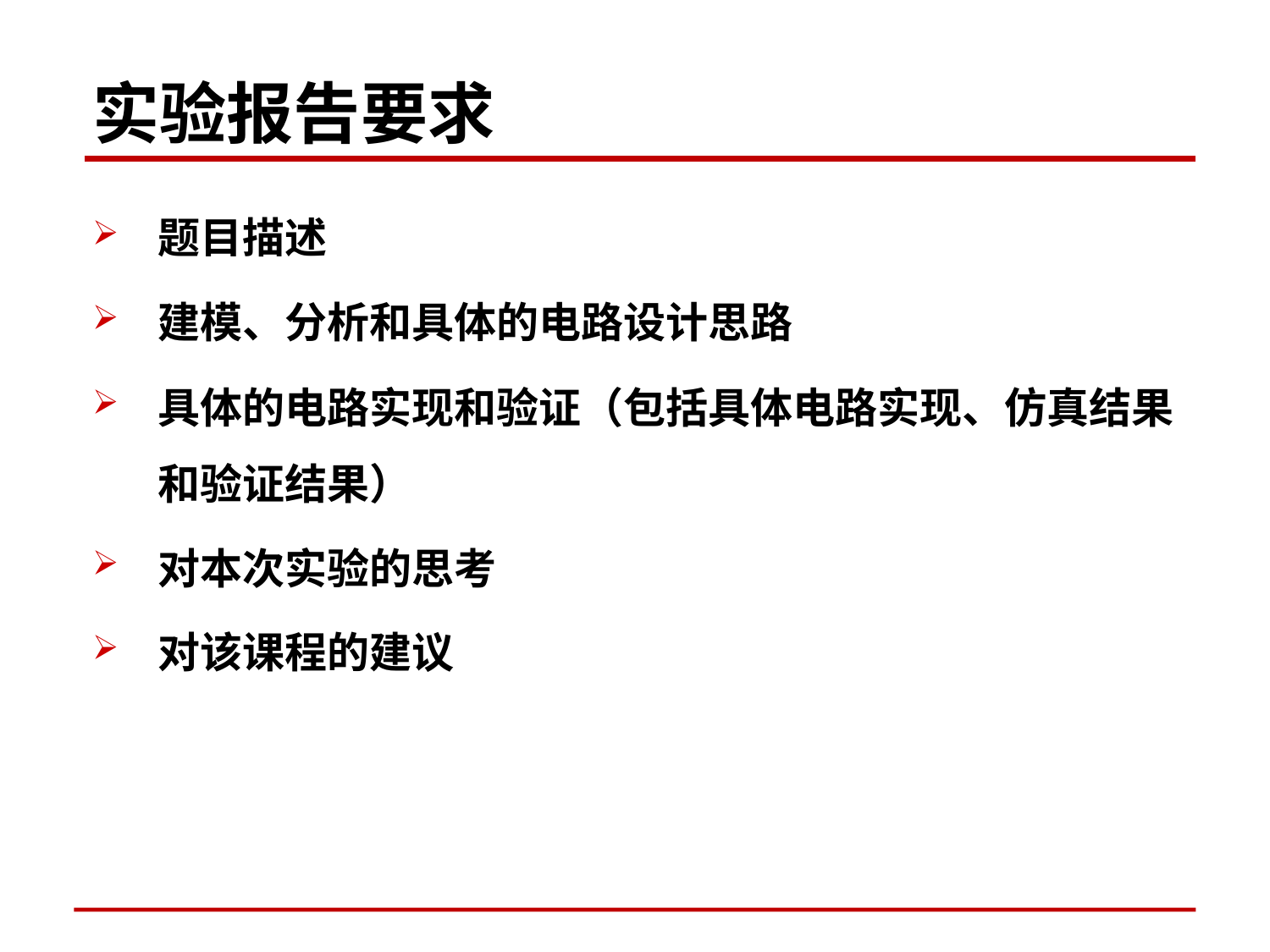

# 实验报告要求
题目描述
建模、分析和具体的电路设计思路
具体的电路实现和验证（包括具体电路实现、仿真结果和验证结果）
对本次实验的思考
对该课程的建议